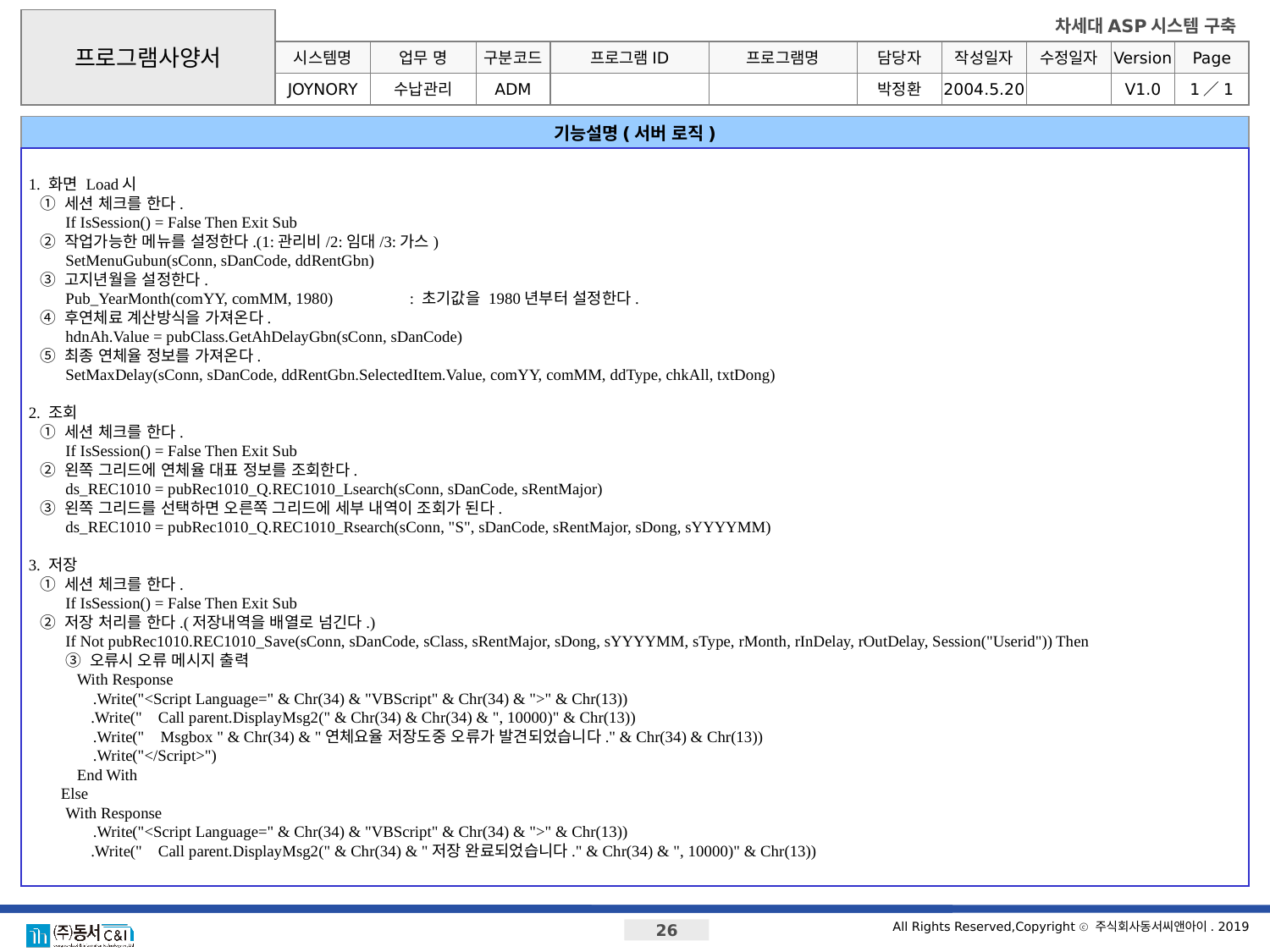

프로그램사양서
시스템명
업무 명
구분코드
프로그램ID
프로그램명
기능설명(서버 로직)
1. 화면 Load시
	① 세션 체크를 한다.
		If IsSession() = False Then Exit Sub
	② 작업가능한 메뉴를 설정한다.(1:관리비/2:임대/3:가스)
		SetMenuGubun(sConn, sDanCode, ddRentGbn)
	③ 고지년월을 설정한다.
		Pub_YearMonth(comYY, comMM, 1980)	: 초기값을 1980년부터 설정한다.
	④ 후연체료 계산방식을 가져온다.
		hdnAh.Value = pubClass.GetAhDelayGbn(sConn, sDanCode)
	⑤ 최종 연체율 정보를 가져온다.
		SetMaxDelay(sConn, sDanCode, ddRentGbn.SelectedItem.Value, comYY, comMM, ddType, chkAll, txtDong)

2. 조회
	① 세션 체크를 한다.
		If IsSession() = False Then Exit Sub
	② 왼쪽 그리드에 연체율 대표 정보를 조회한다.
		ds_REC1010 = pubRec1010_Q.REC1010_Lsearch(sConn, sDanCode, sRentMajor)
	③ 왼쪽 그리드를 선택하면 오른쪽 그리드에 세부 내역이 조회가 된다.
 		ds_REC1010 = pubRec1010_Q.REC1010_Rsearch(sConn, "S", sDanCode, sRentMajor, sDong, sYYYYMM)

3. 저장
	① 세션 체크를 한다.
		If IsSession() = False Then Exit Sub
	② 저장 처리를 한다.(저장내역을 배열로 넘긴다.)
 		If Not pubRec1010.REC1010_Save(sConn, sDanCode, sClass, sRentMajor, sDong, sYYYYMM, sType, rMonth, rInDelay, rOutDelay, Session("Userid")) Then
		③ 오류시 오류 메시지 출력
            With Response
                .Write("<Script Language=" & Chr(34) & "VBScript" & Chr(34) & ">" & Chr(13))
			.Write("    Call parent.DisplayMsg2(" & Chr(34) & Chr(34) & ", 10000)" & Chr(13))
                .Write("    Msgbox " & Chr(34) & "연체요율 저장도중 오류가 발견되었습니다." & Chr(34) & Chr(13))
                .Write("</Script>")
            End With
        Else
		With Response
                .Write("<Script Language=" & Chr(34) & "VBScript" & Chr(34) & ">" & Chr(13))
			.Write("    Call parent.DisplayMsg2(" & Chr(34) & "저장 완료되었습니다." & Chr(34) & ", 10000)" & Chr(13))